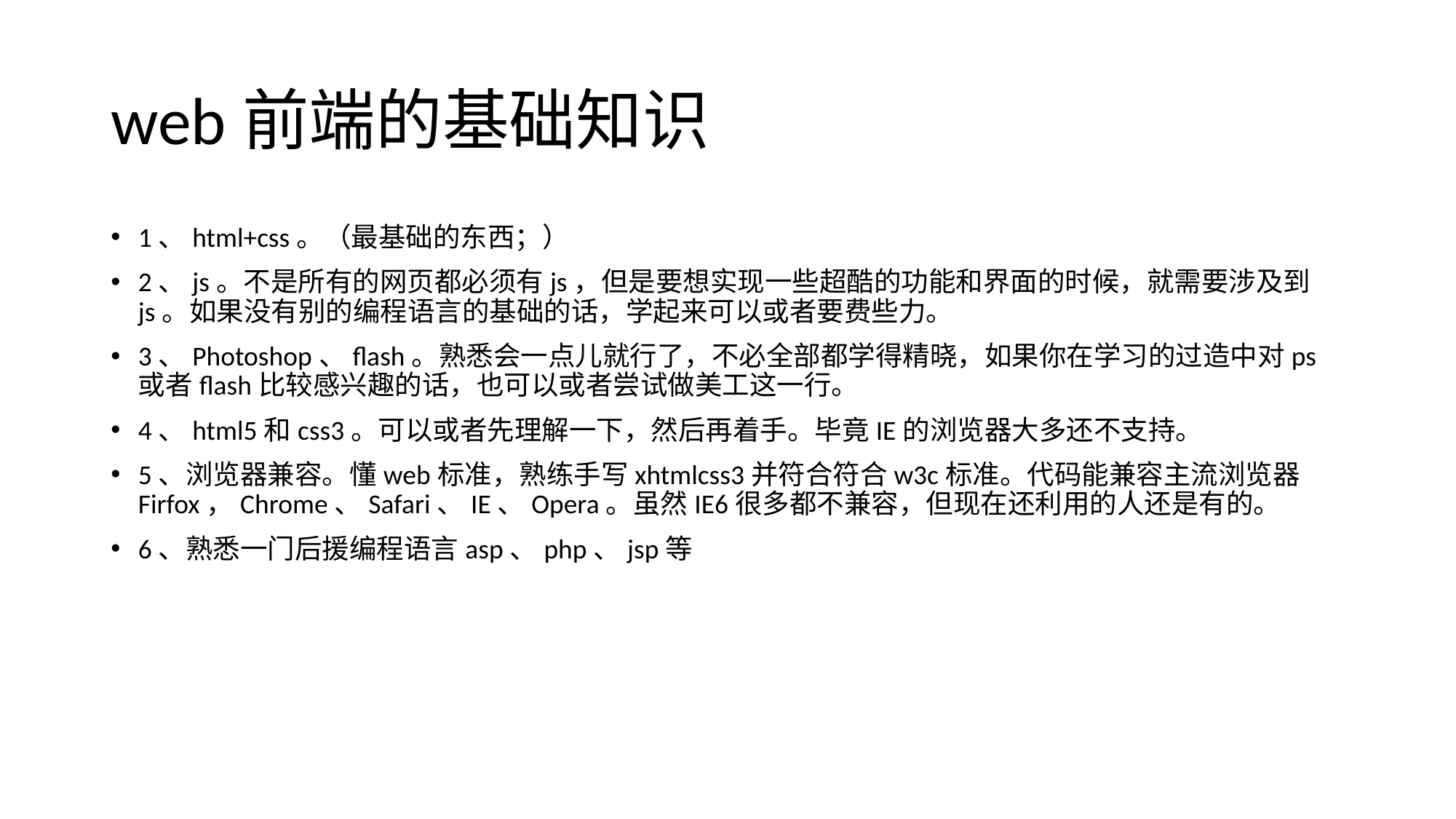

# web前端的基础知识
1、html+css。（最基础的东西；）
2、js。不是所有的网页都必须有js，但是要想实现一些超酷的功能和界面的时候，就需要涉及到js。如果没有别的编程语言的基础的话，学起来可以或者要费些力。
3、Photoshop、flash。熟悉会一点儿就行了，不必全部都学得精晓，如果你在学习的过造中对ps或者flash比较感兴趣的话，也可以或者尝试做美工这一行。
4、html5和css3。可以或者先理解一下，然后再着手。毕竟IE的浏览器大多还不支持。
5、浏览器兼容。懂web标准，熟练手写xhtmlcss3并符合符合w3c标准。代码能兼容主流浏览器Firfox，Chrome、Safari、IE、Opera。虽然IE6很多都不兼容，但现在还利用的人还是有的。
6、熟悉一门后援编程语言asp、php、jsp等